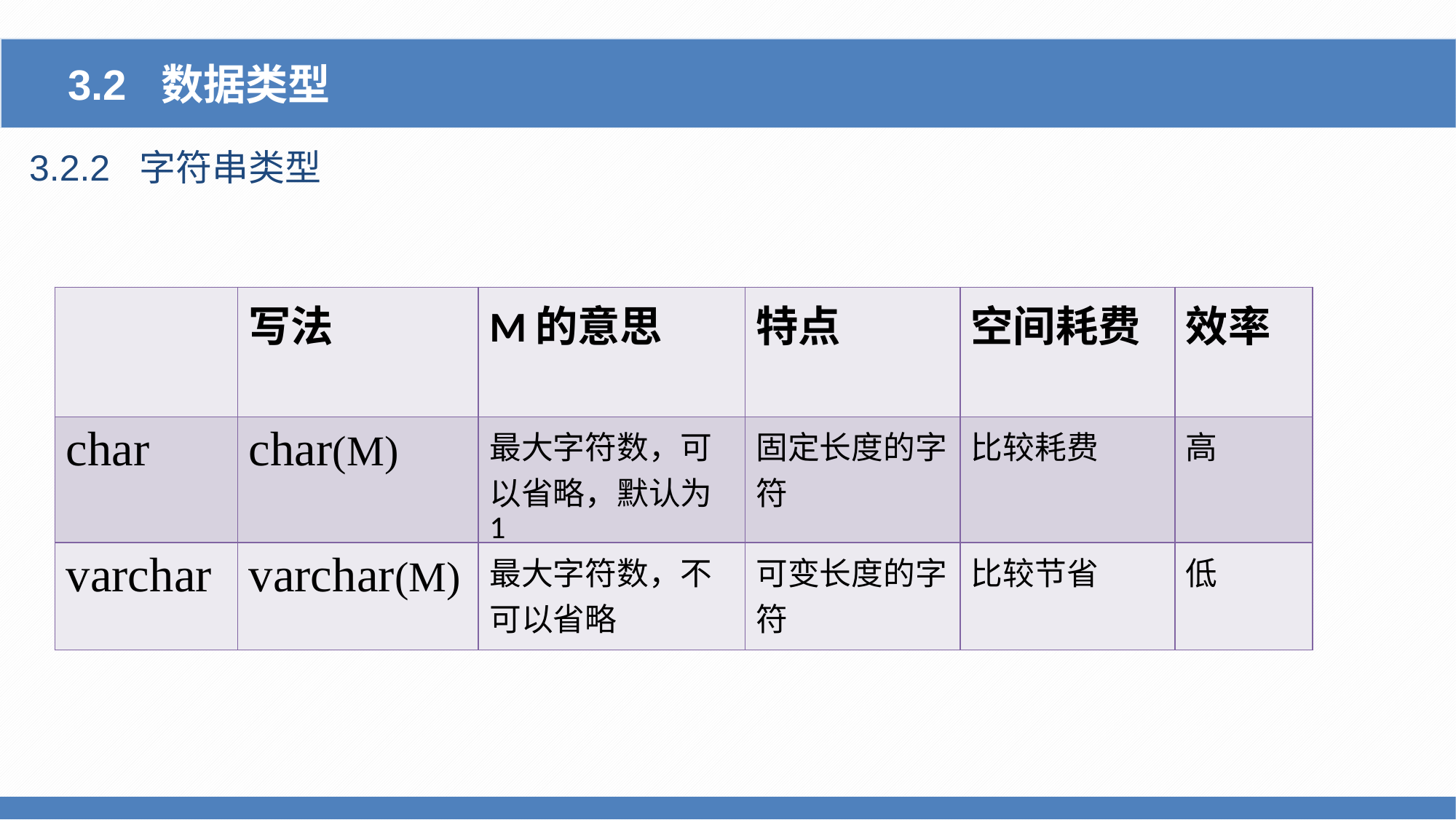

3.2  数据类型
3.2.2  字符串类型

|  | 写法 | M的意思 | 特点 | 空间耗费 | 效率 |
| --- | --- | --- | --- | --- | --- |
| char | char(M) | 最大字符数，可以省略，默认为1 | 固定长度的字符 | 比较耗费 | 高 |
| varchar | varchar(M) | 最大字符数，不可以省略 | 可变长度的字符 | 比较节省 | 低 |